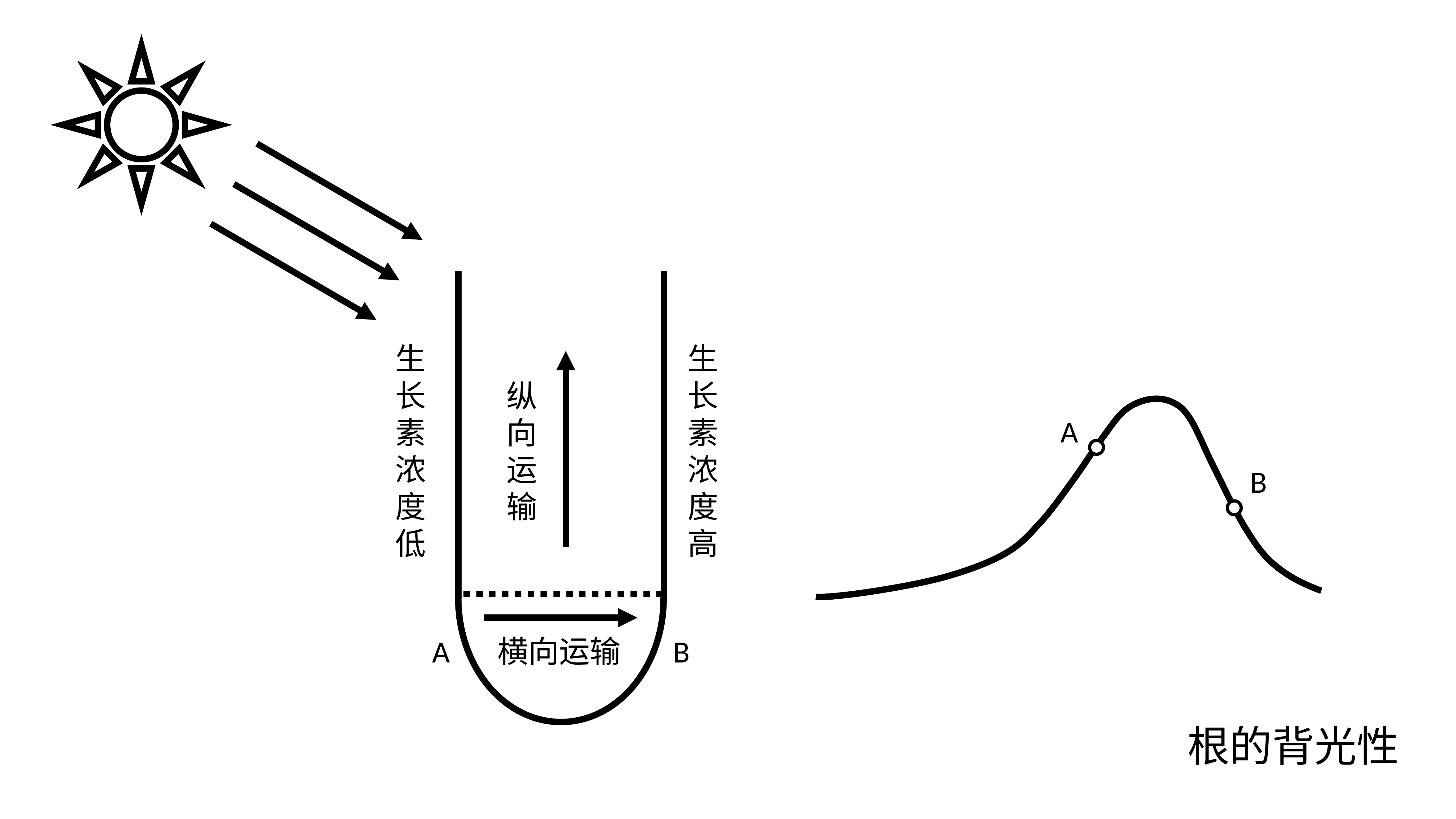

B
横向运输
A
生长素浓度高
生长素浓度低
纵向运输

A

B

根的背光性